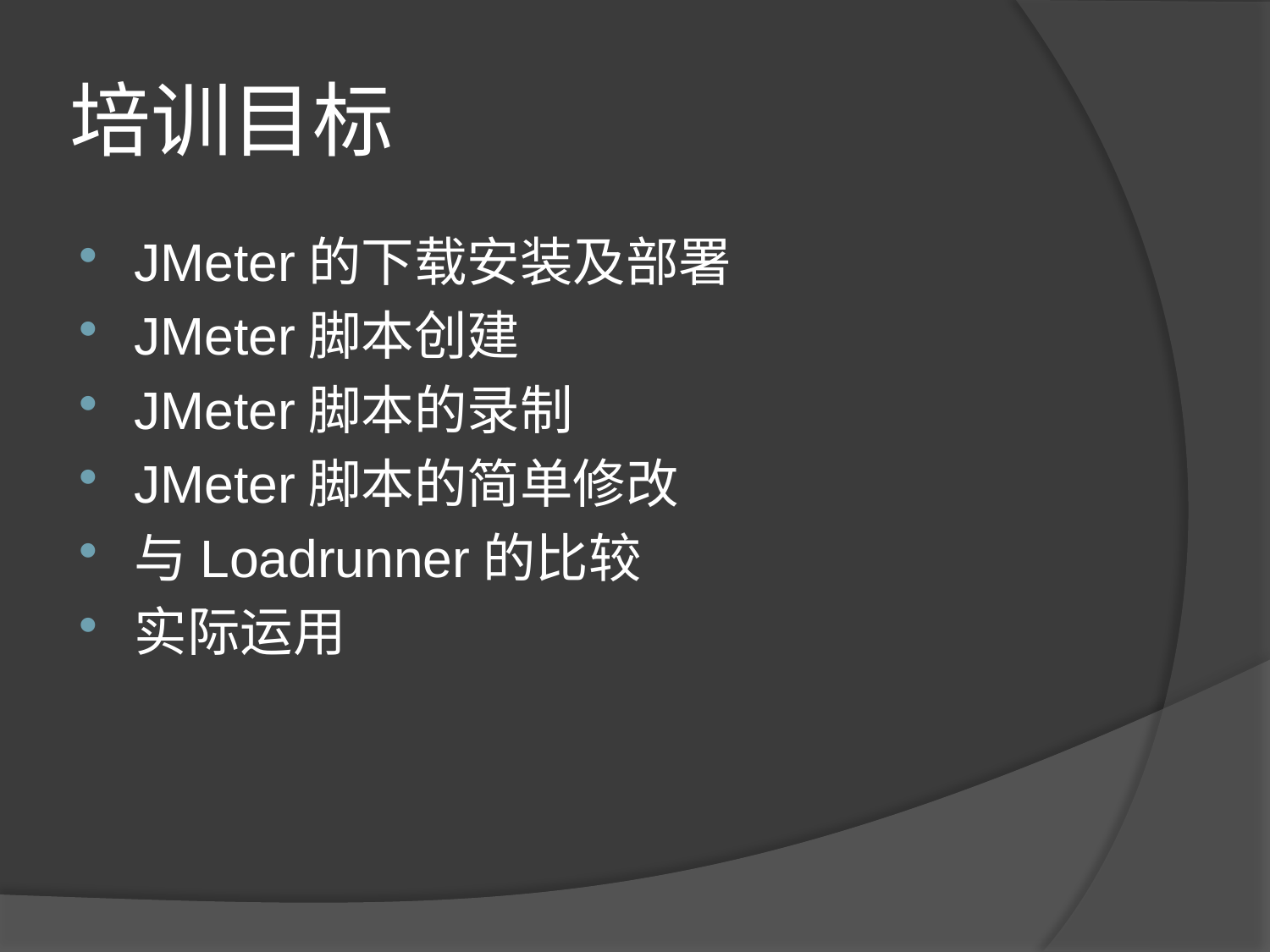

# 培训目标
JMeter的下载安装及部署
JMeter脚本创建
JMeter脚本的录制
JMeter脚本的简单修改
与Loadrunner的比较
实际运用